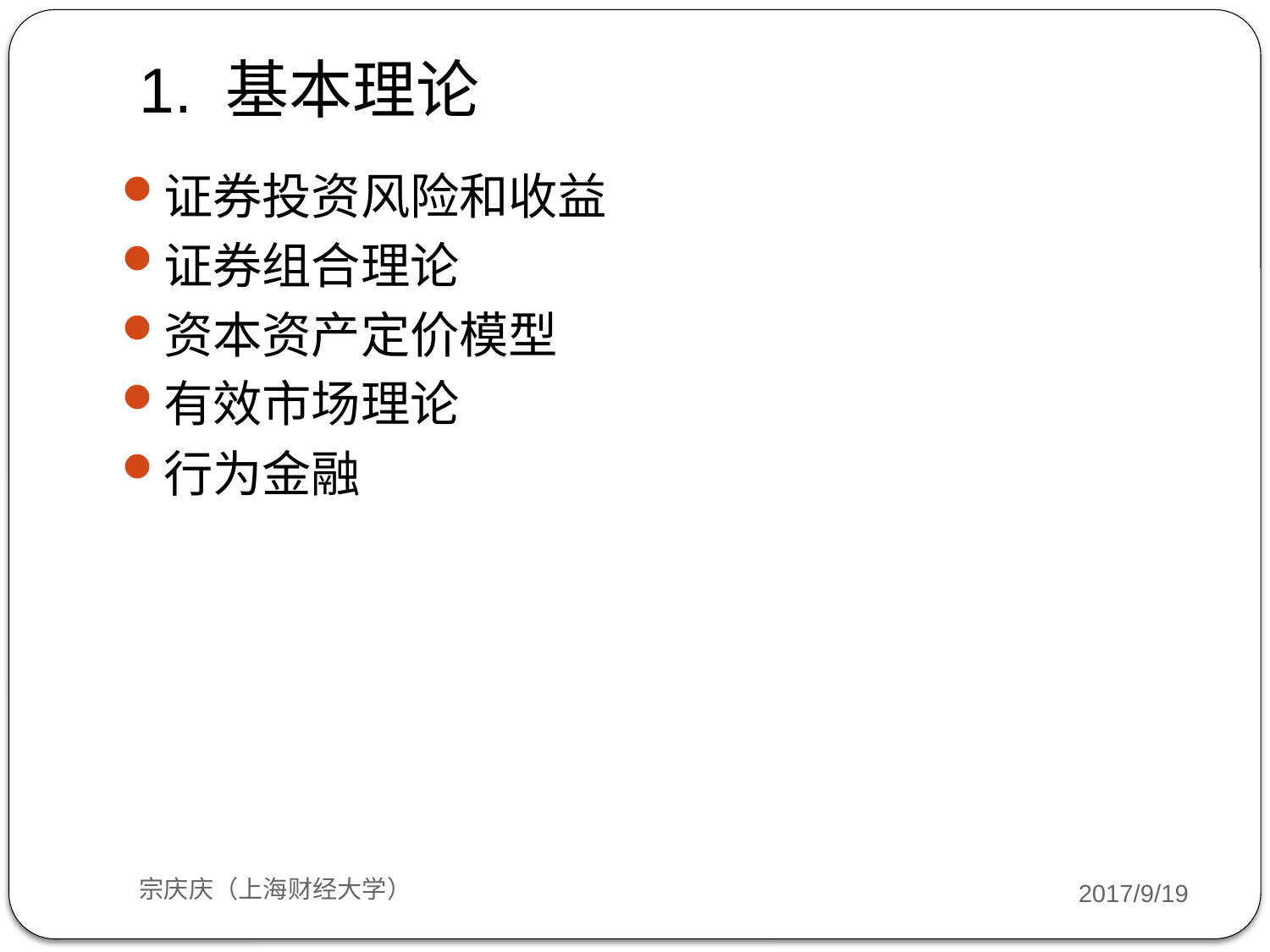

# 1. 基本理论
证券投资风险和收益
证券组合理论
资本资产定价模型
有效市场理论
行为金融

宗庆庆（上海财经大学）
2017/9/19